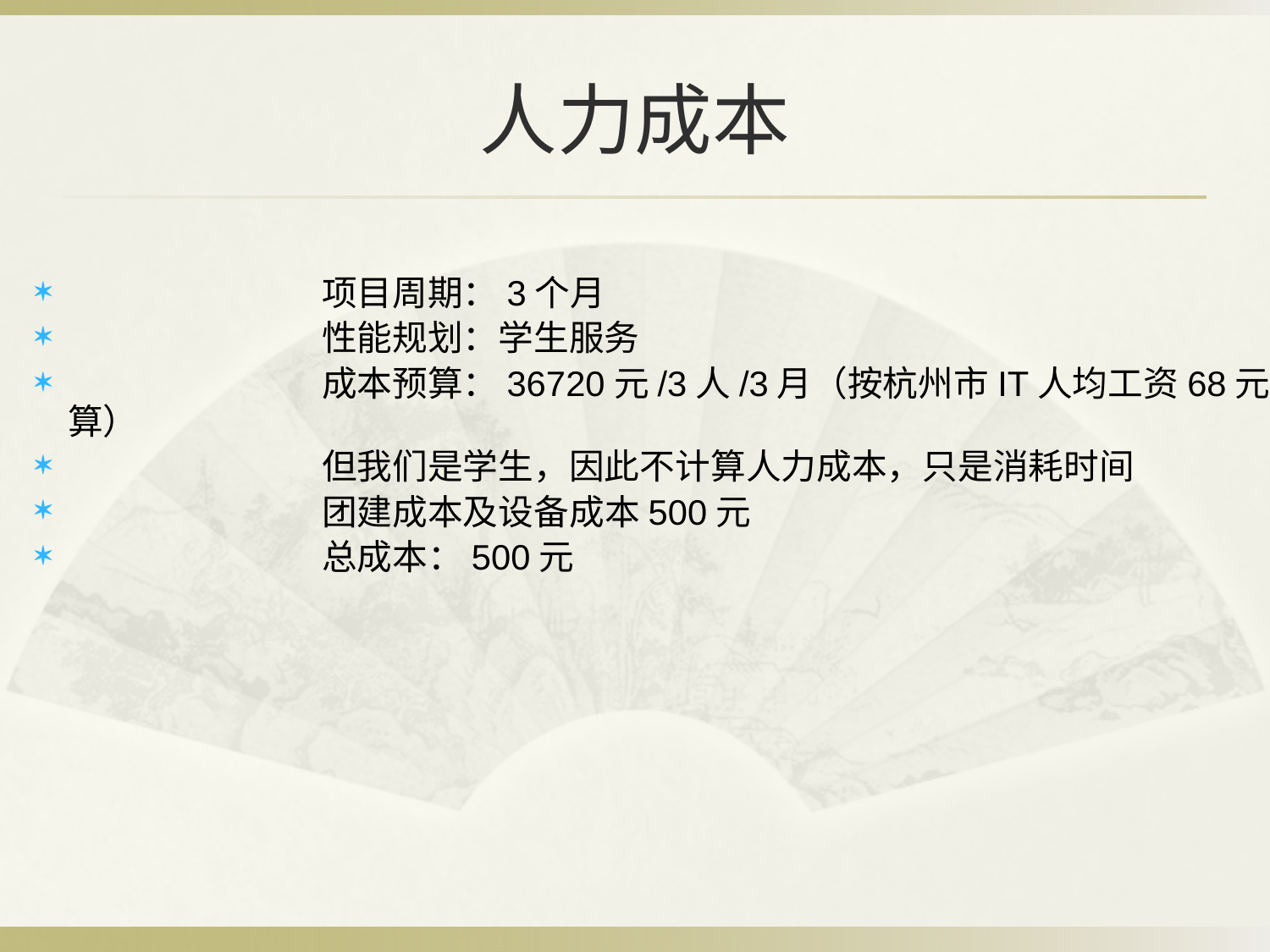

# 人力成本

		项目周期：3个月
		性能规划：学生服务
		成本预算：36720元/3人/3月（按杭州市IT人均工资68元计算）
		但我们是学生，因此不计算人力成本，只是消耗时间
		团建成本及设备成本500元
		总成本：500元